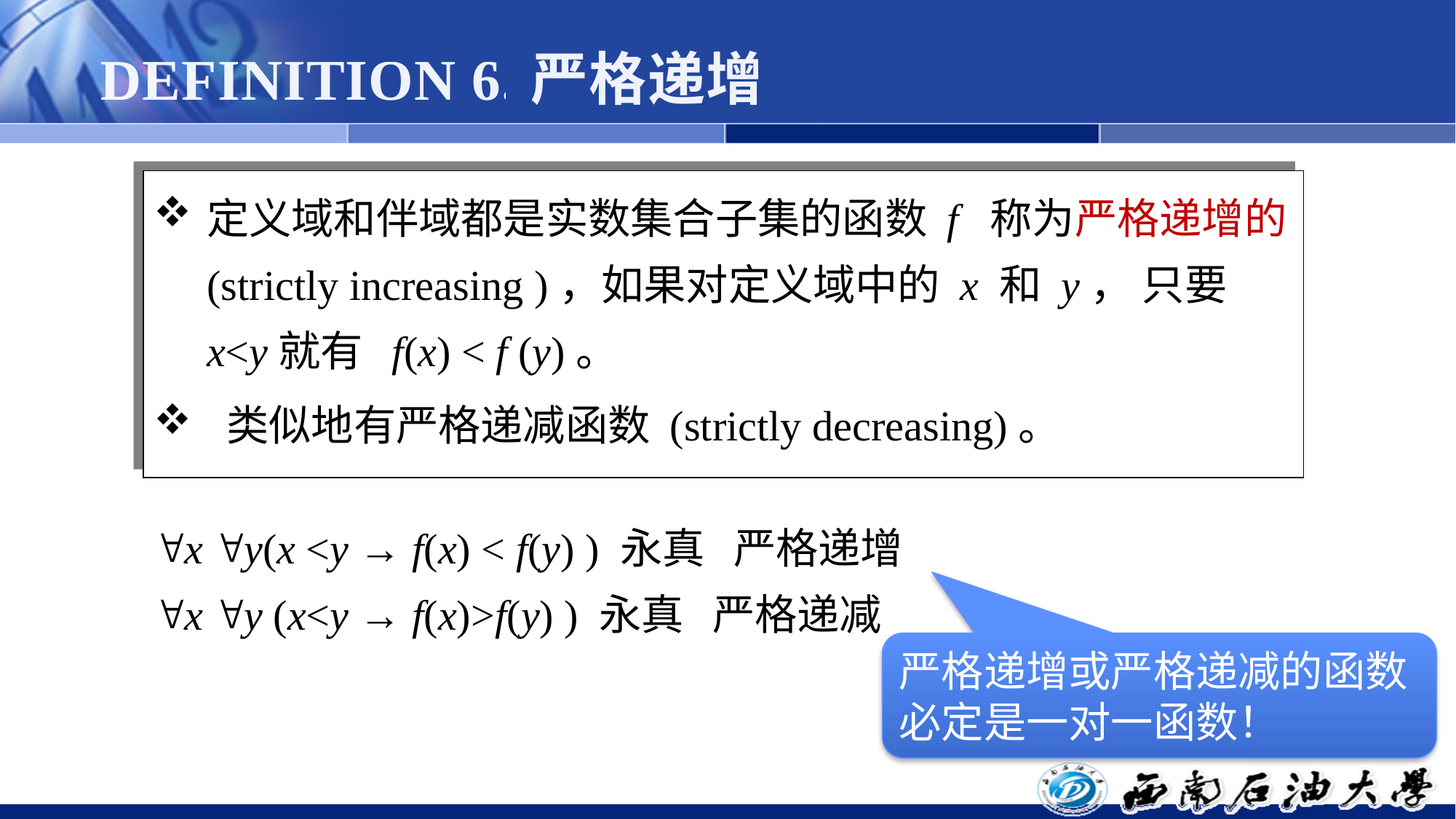

# DEFINITION 6.严格递增
定义域和伴域都是实数集合子集的函数 f  称为严格递增的(strictly increasing )，如果对定义域中的 x 和 y， 只要 x<y就有  f(x) < f (y)。
 类似地有严格递减函数 (strictly decreasing)。
∀x ∀y(x <y → f(x) < f(y) ) 永真   严格递增
∀x ∀y (x<y → f(x)>f(y) ) 永真   严格递减
严格递增或严格递减的函数必定是一对一函数！